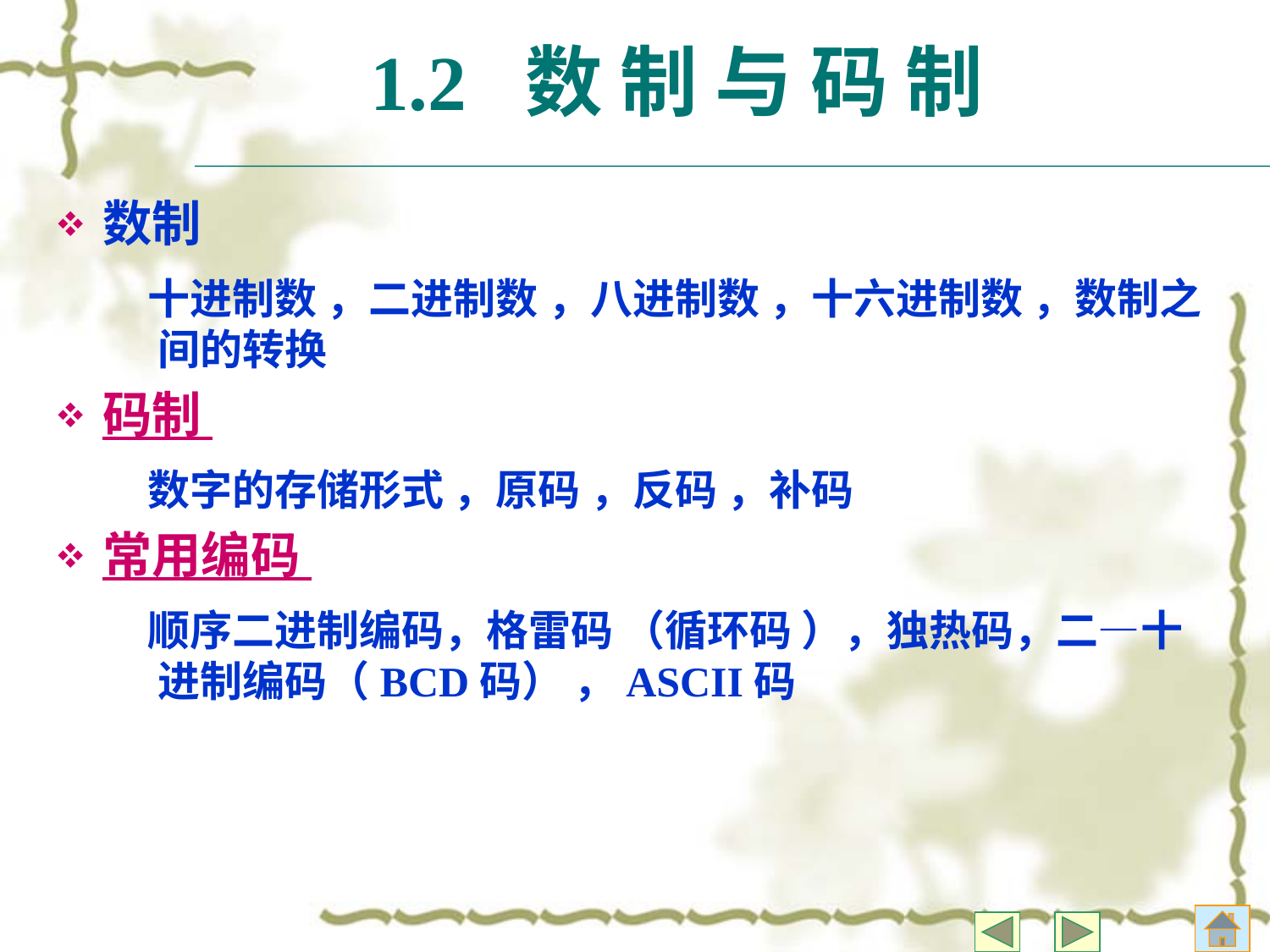

1.2  数 制 与 码 制
数制
  十进制数 ，二进制数 ，八进制数 ，十六进制数 ，数制之间的转换
码制
  数字的存储形式 ，原码 ，反码 ，补码
常用编码
  顺序二进制编码，格雷码 （循环码 ），独热码，二—十进制编码（BCD码） ，ASCII码